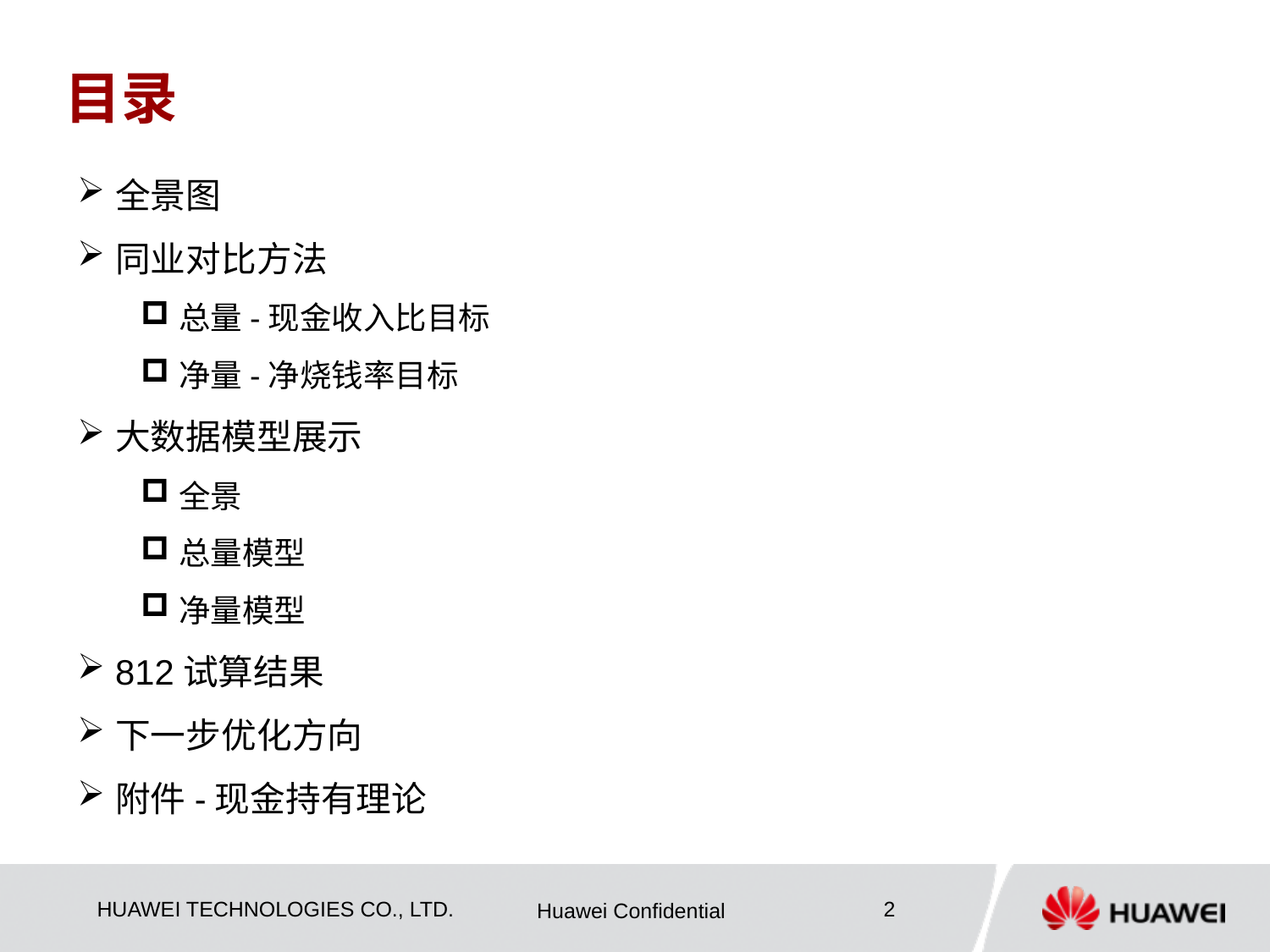

# 目录
全景图
同业对比方法
总量-现金收入比目标
净量-净烧钱率目标
大数据模型展示
全景
总量模型
净量模型
812试算结果
下一步优化方向
附件-现金持有理论